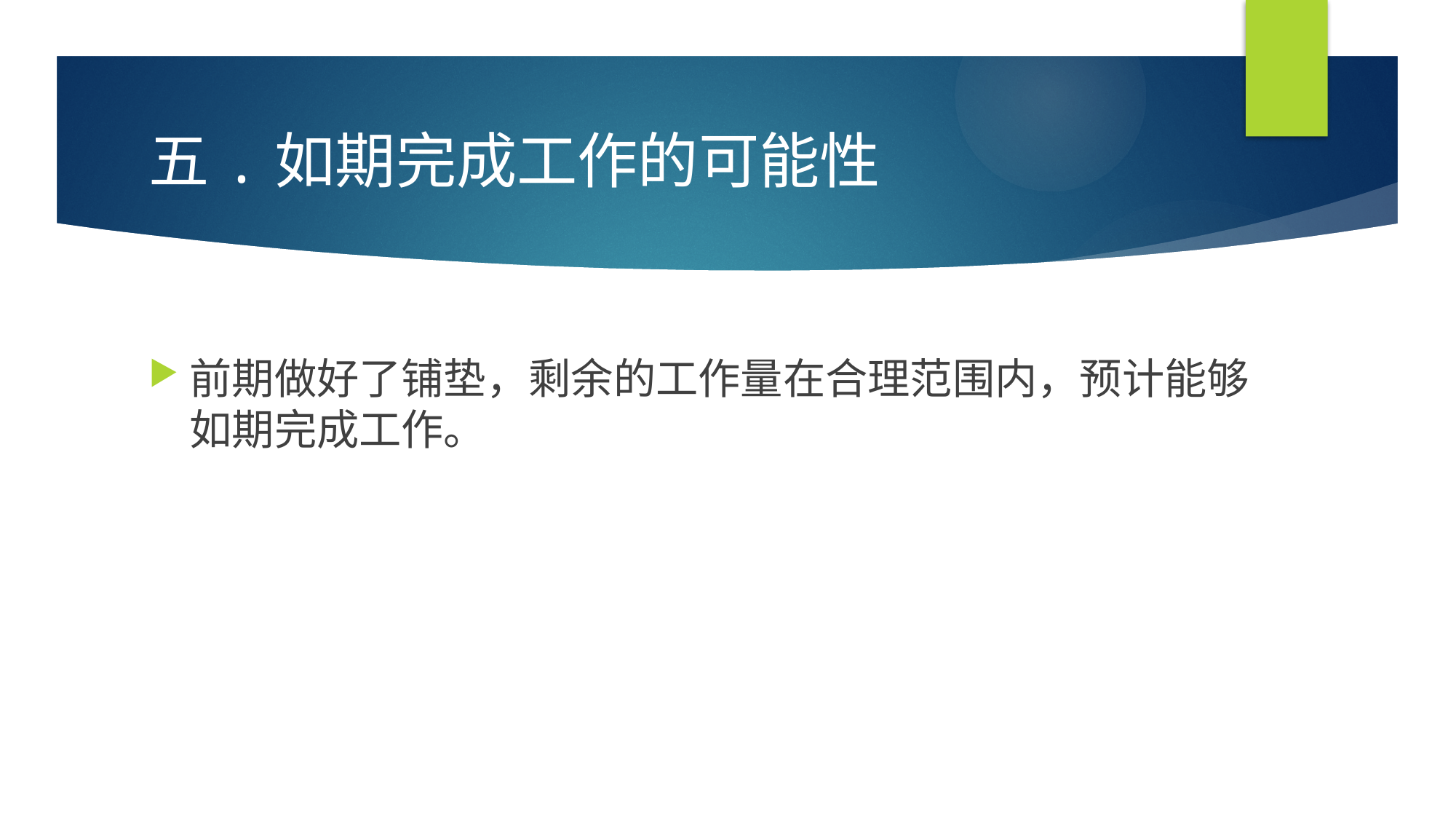

# 五.如期完成工作的可能性
前期做好了铺垫，剩余的工作量在合理范围内，预计能够如期完成工作。